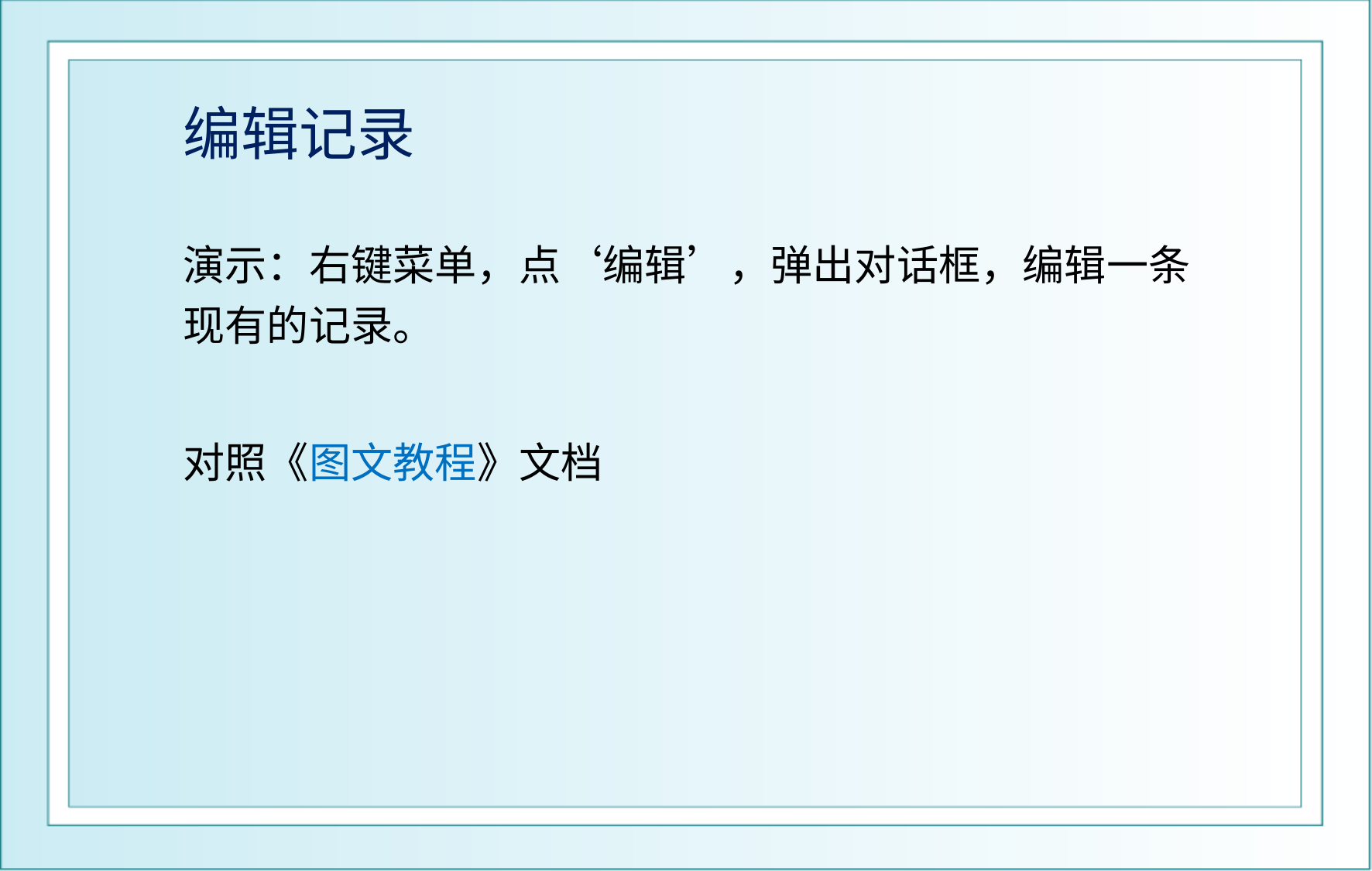

# 编辑记录
演示：右键菜单，点‘编辑’，弹出对话框，编辑一条现有的记录。

对照《图文教程》文档